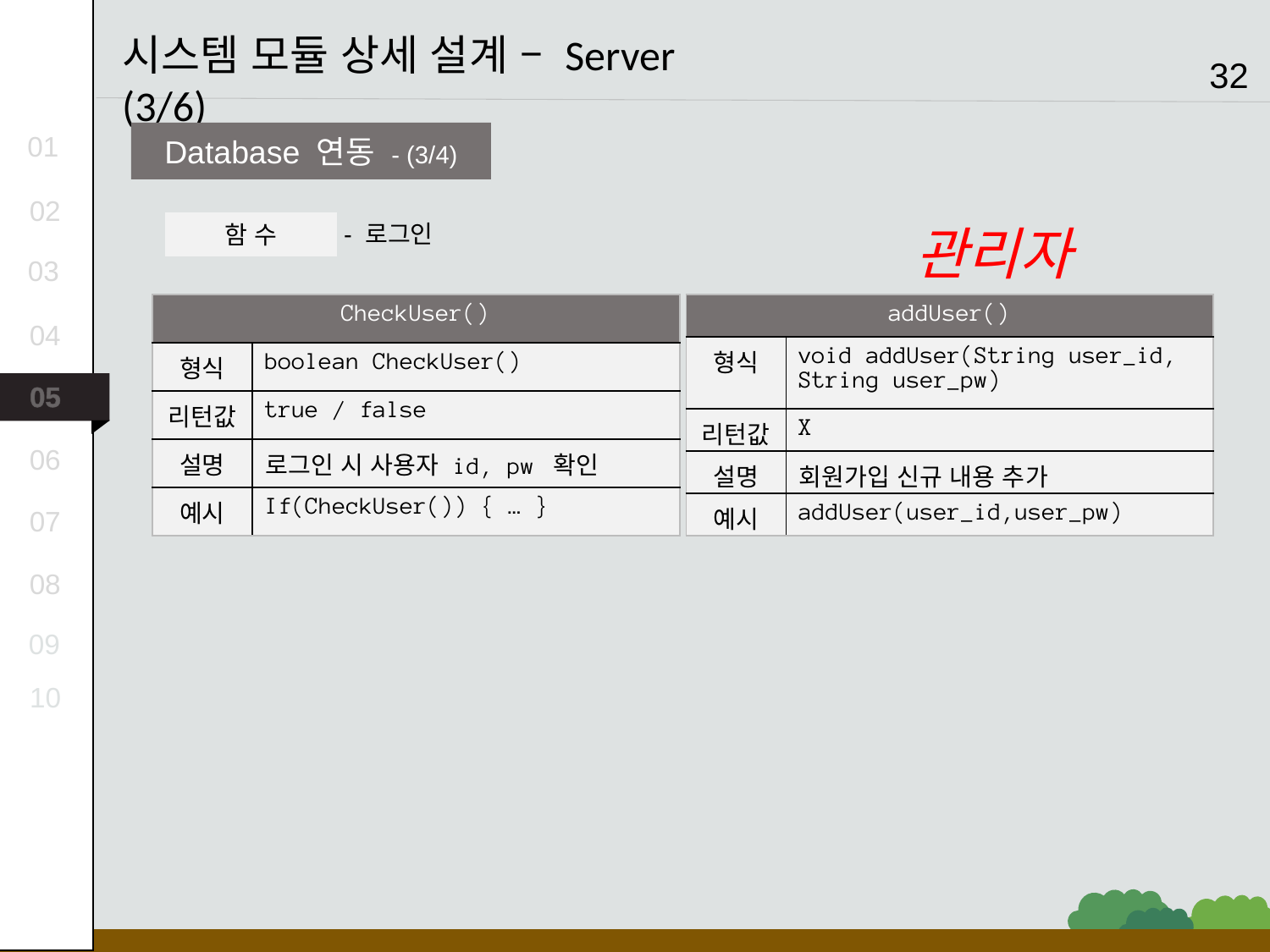

시스템 모듈 상세 설계 – Server (3/6)

32
01
Database 연동 - (3/4)
02
- 로그인
관리자
함 수
03
| addUser() |  |
| --- | --- |
| 형식 | void addUser(String user\_id, String user\_pw) |
| 리턴값 | X |
| 설명 | 회원가입 신규 내용 추가 |
| 예시 | addUser(user\_id,user\_pw) |
| CheckUser() |  |
| --- | --- |
| 형식 | boolean CheckUser() |
| 리턴값 | true / false |
| 설명 | 로그인 시 사용자 id, pw 확인 |
| 예시 | If(CheckUser()) { … } |

04
05

06
07
08
09
10